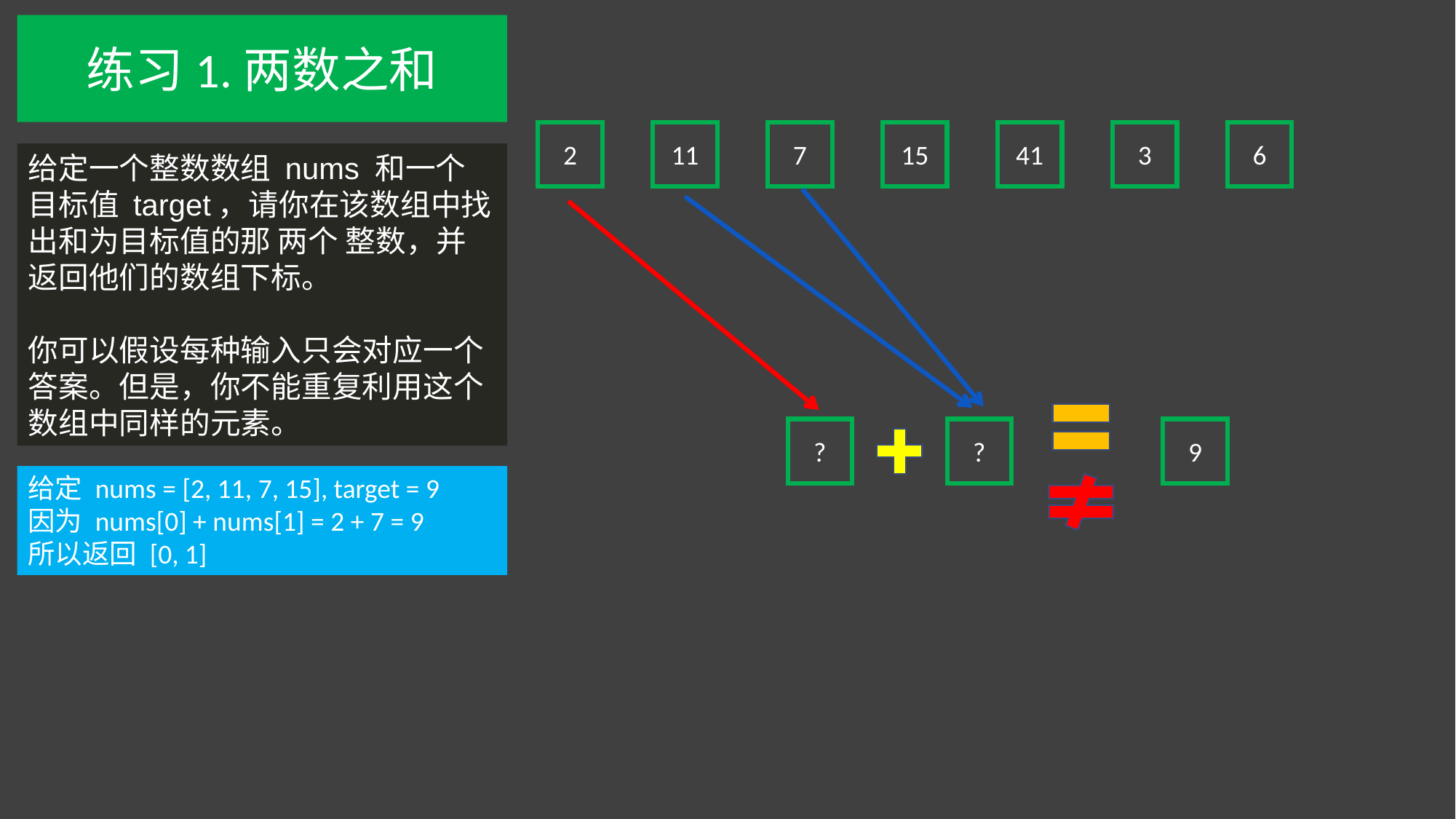

练习1.两数之和
2
11
7
15
41
3
6
给定一个整数数组 nums 和一个目标值 target，请你在该数组中找出和为目标值的那 两个 整数，并返回他们的数组下标。

你可以假设每种输入只会对应一个答案。但是，你不能重复利用这个数组中同样的元素。

?
?
9

给定 nums = [2, 11, 7, 15], target = 9
因为 nums[0] + nums[1] = 2 + 7 = 9
所以返回 [0, 1]